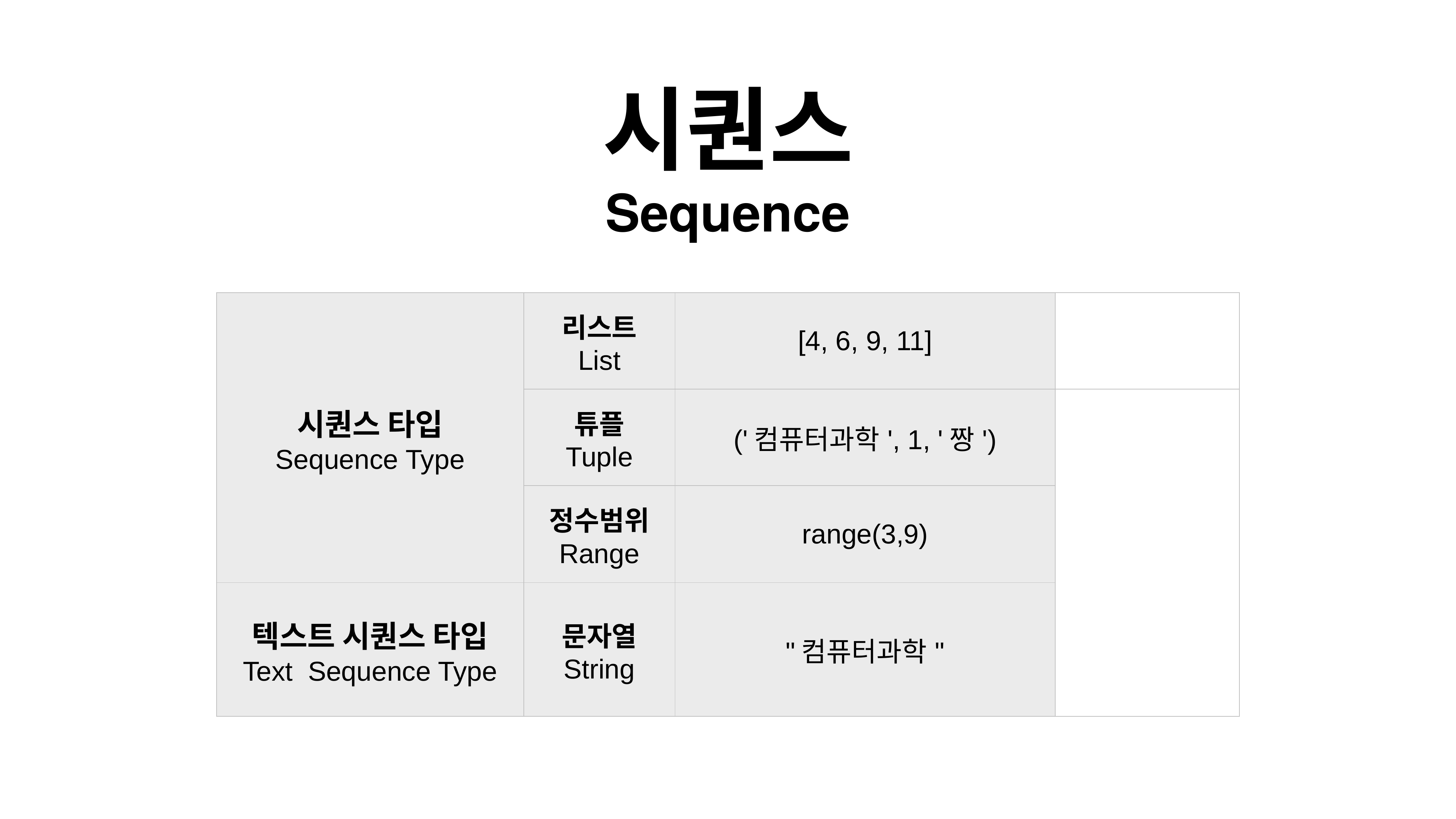

시퀀스
Sequence
| 시퀀스 타입 Sequence Type | 리스트 List | [4, 6, 9, 11] |  |
| --- | --- | --- | --- |
|  | 튜플 Tuple | ('컴퓨터과학', 1, '짱') |  |
|  | 정수범위 Range | range(3,9) |  |
| 텍스트 시퀀스 타입 Text Sequence Type | 문자열 String | "컴퓨터과학" |  |